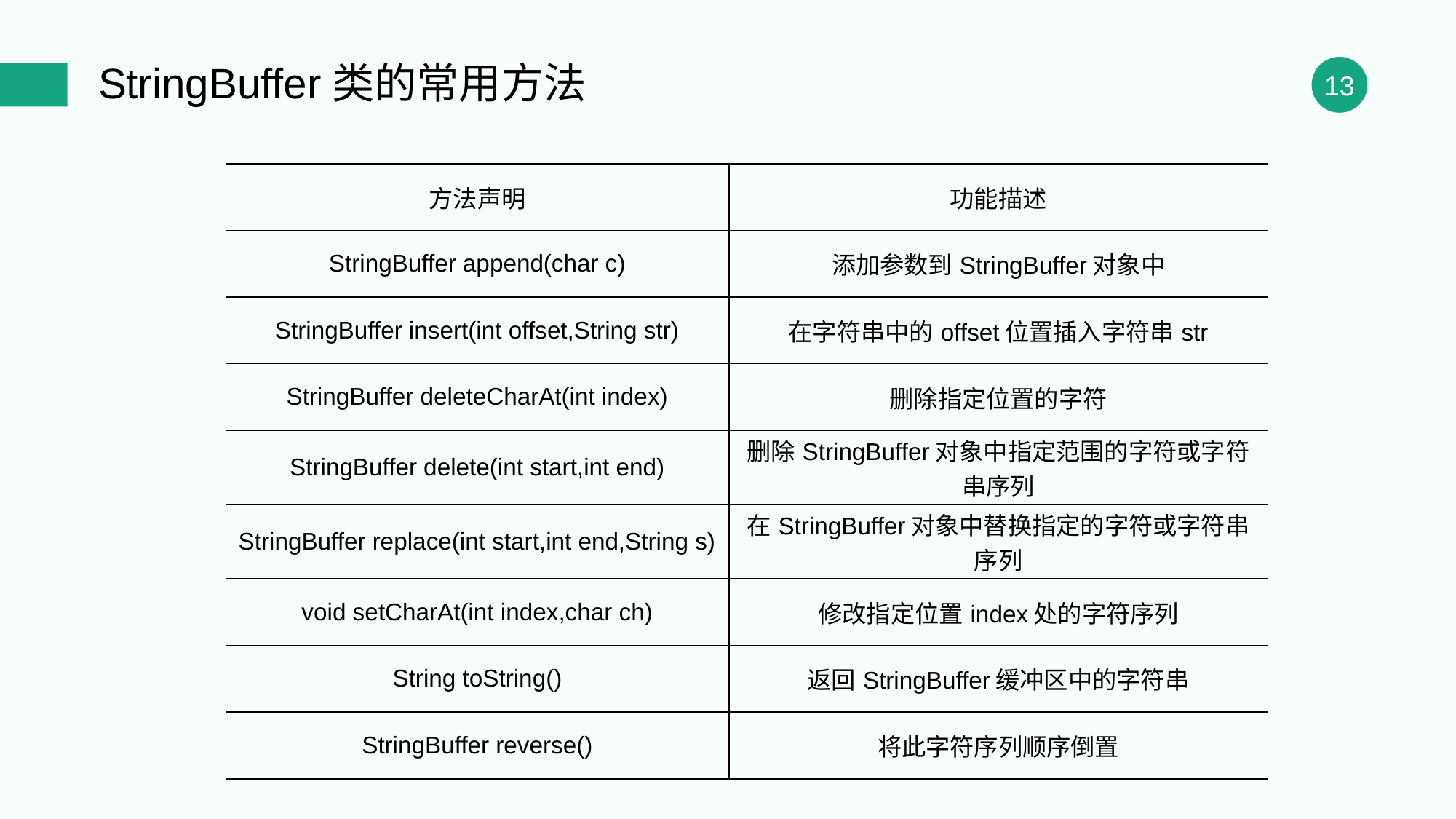

StringBuffer类的常用方法
| 方法声明 | 功能描述 |
| --- | --- |
| StringBuffer append(char c) | 添加参数到StringBuffer对象中 |
| StringBuffer insert(int offset,String str) | 在字符串中的offset位置插入字符串str |
| StringBuffer deleteCharAt(int index) | 删除指定位置的字符 |
| StringBuffer delete(int start,int end) | 删除StringBuffer对象中指定范围的字符或字符串序列 |
| StringBuffer replace(int start,int end,String s) | 在StringBuffer对象中替换指定的字符或字符串序列 |
| void setCharAt(int index,char ch) | 修改指定位置index处的字符序列 |
| String toString() | 返回StringBuffer缓冲区中的字符串 |
| StringBuffer reverse() | 将此字符序列顺序倒置 |